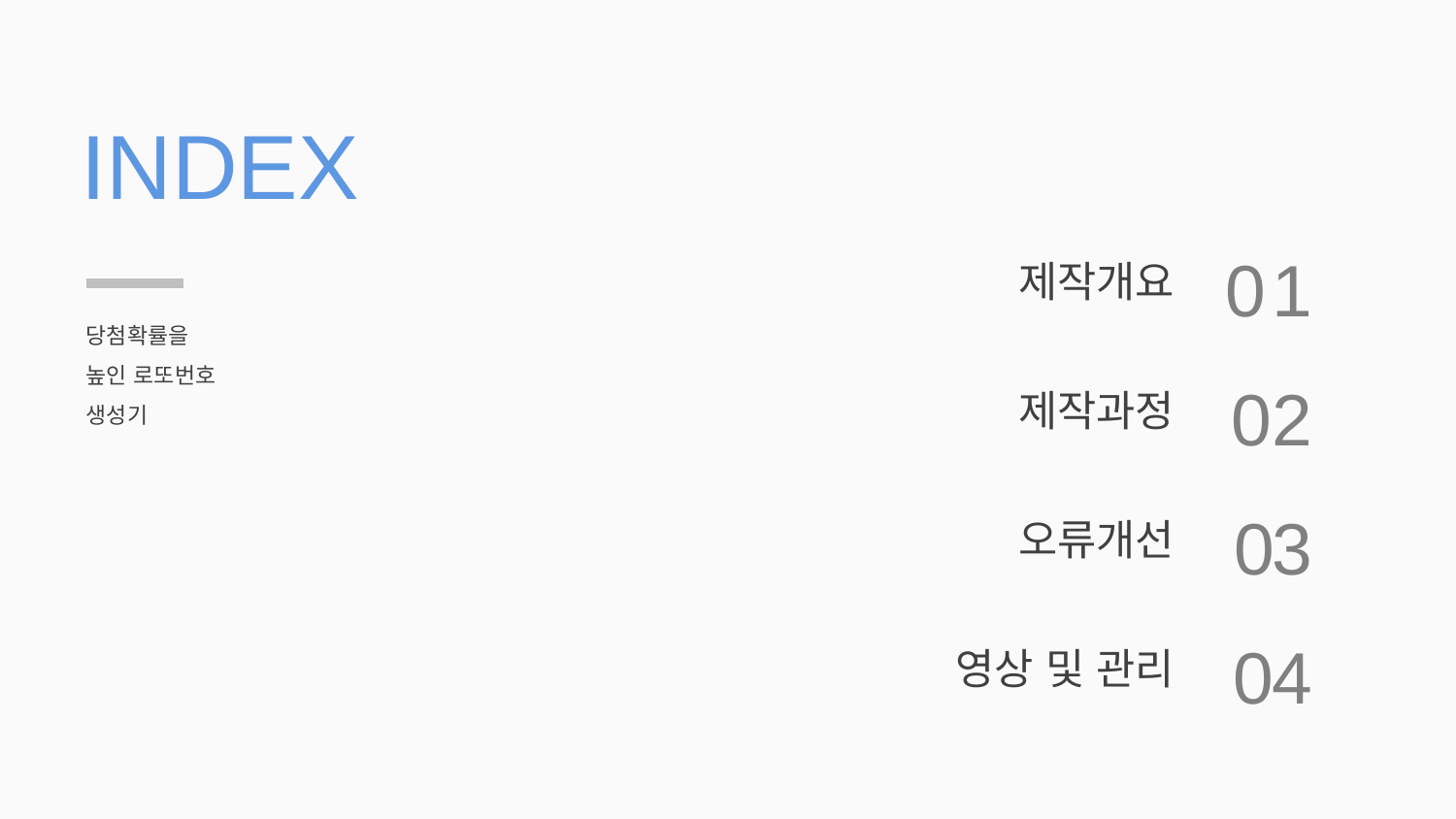

INDEX
제작개요
01
당첨확률을
높인 로또번호 생성기
제작과정
02
오류개선
03
영상 및 관리
04